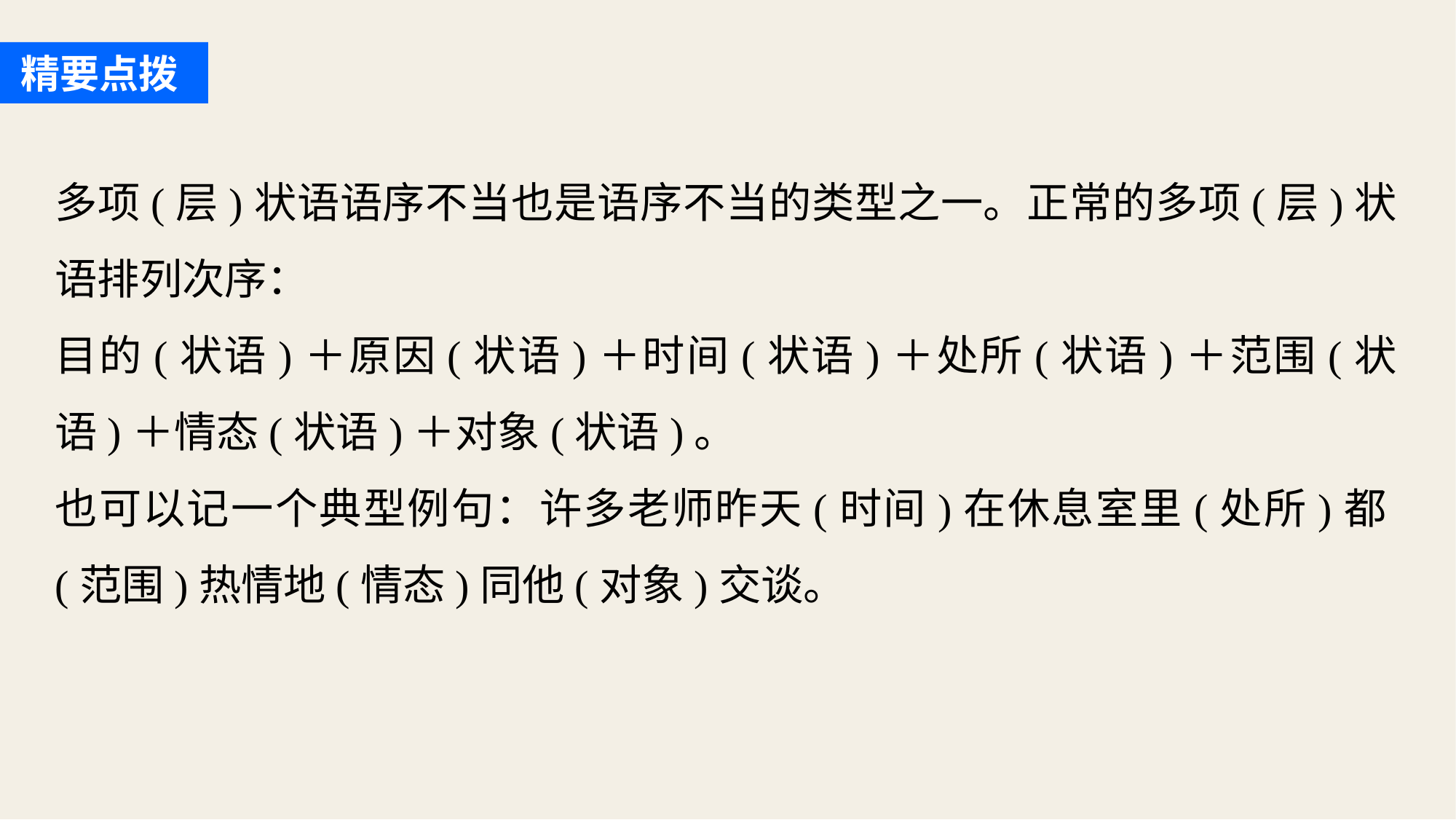

精要点拨
多项(层)状语语序不当也是语序不当的类型之一。正常的多项(层)状语排列次序：
目的(状语)＋原因(状语)＋时间(状语)＋处所(状语)＋范围(状语)＋情态(状语)＋对象(状语)。
也可以记一个典型例句：许多老师昨天(时间)在休息室里(处所)都(范围)热情地(情态)同他(对象)交谈。